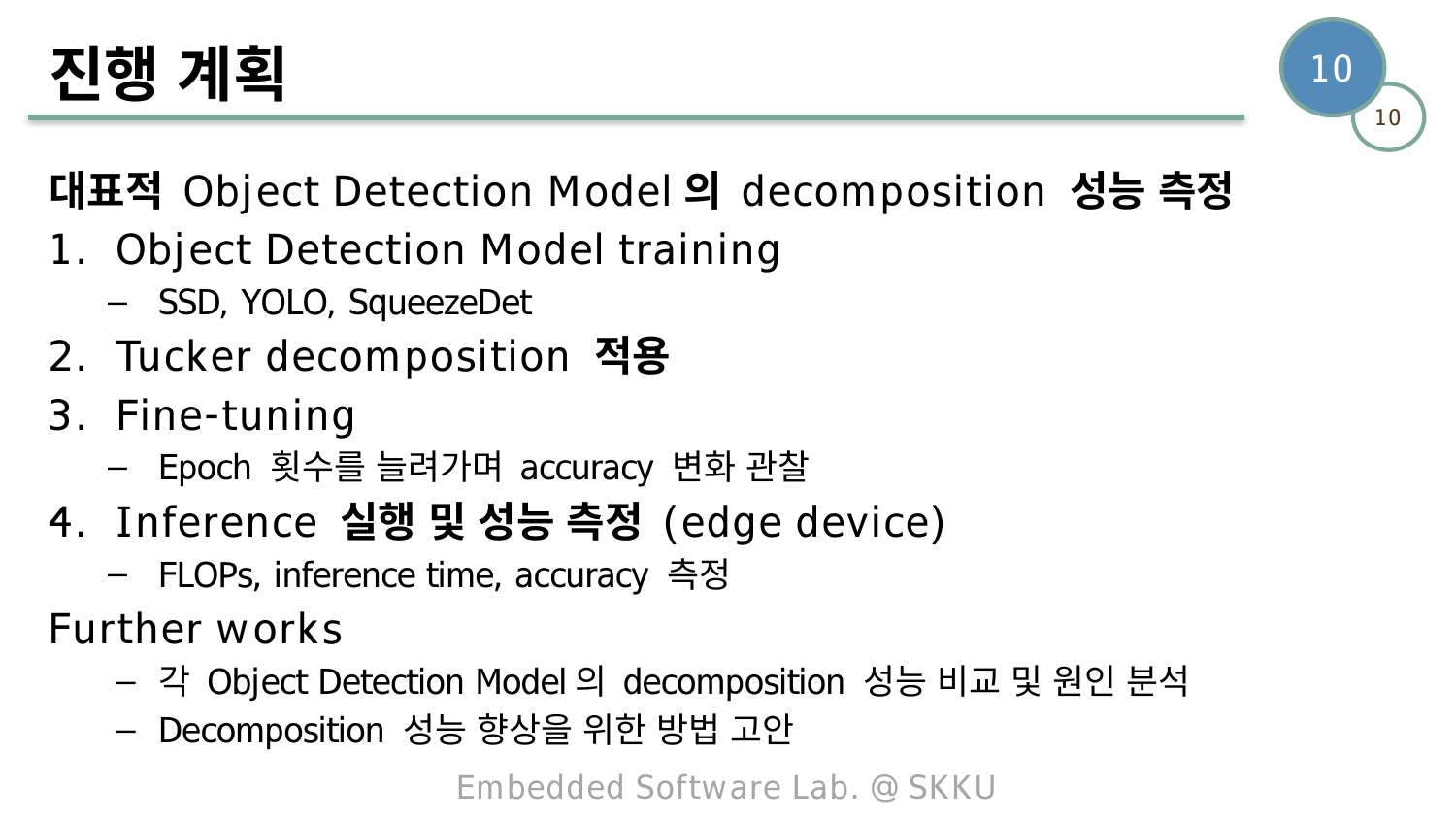

# 진행 계획
대표적 Object Detection Model의 decomposition 성능 측정
Object Detection Model training
SSD, YOLO, SqueezeDet
Tucker decomposition 적용
Fine-tuning
Epoch 횟수를 늘려가며 accuracy 변화 관찰
Inference 실행 및 성능 측정 (edge device)
FLOPs, inference time, accuracy 측정
Further works
각 Object Detection Model의 decomposition 성능 비교 및 원인 분석
Decomposition 성능 향상을 위한 방법 고안